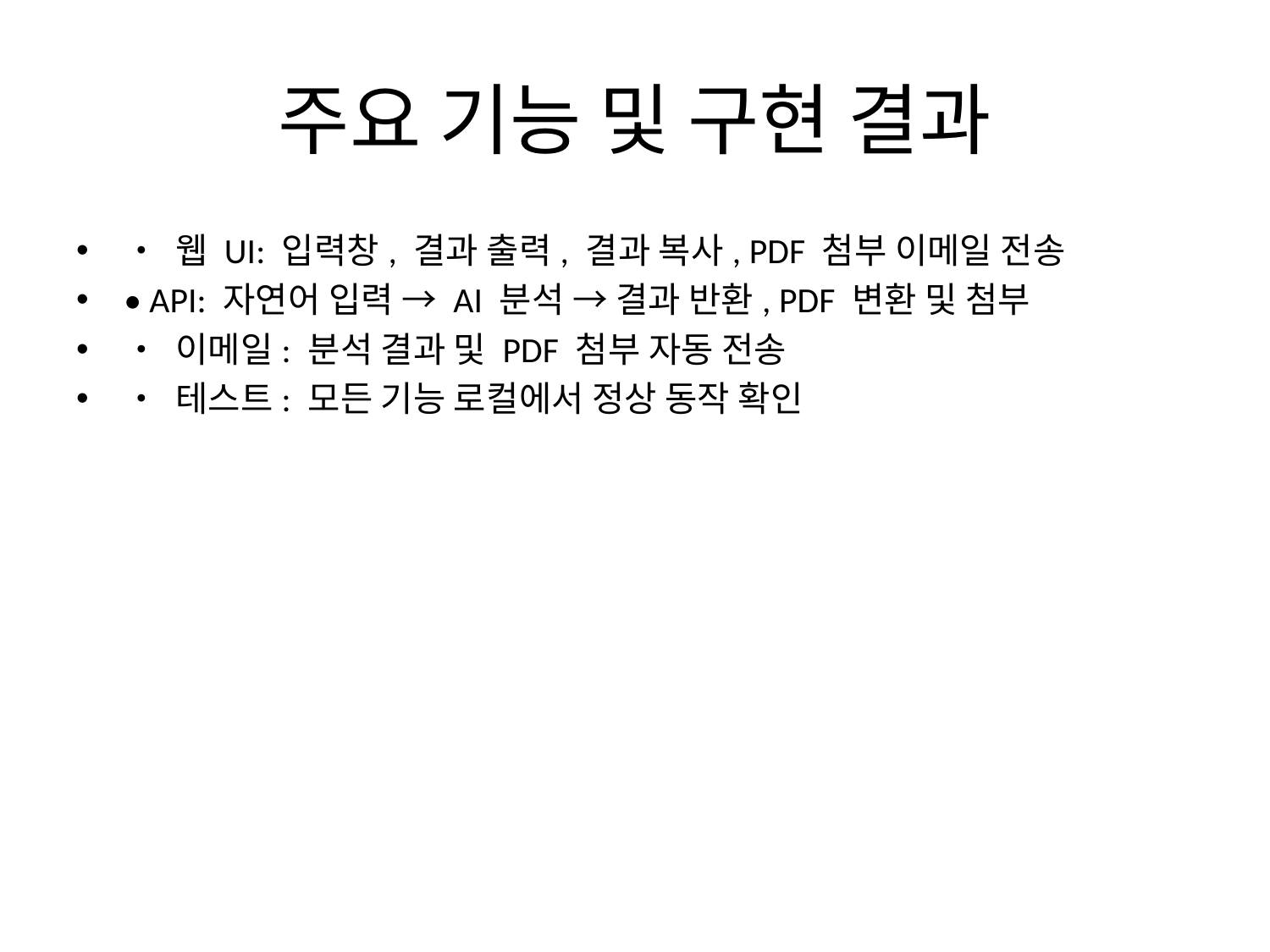

# 주요 기능 및 구현 결과
• 웹 UI: 입력창, 결과 출력, 결과 복사, PDF 첨부 이메일 전송
• API: 자연어 입력 → AI 분석 → 결과 반환, PDF 변환 및 첨부
• 이메일: 분석 결과 및 PDF 첨부 자동 전송
• 테스트: 모든 기능 로컬에서 정상 동작 확인